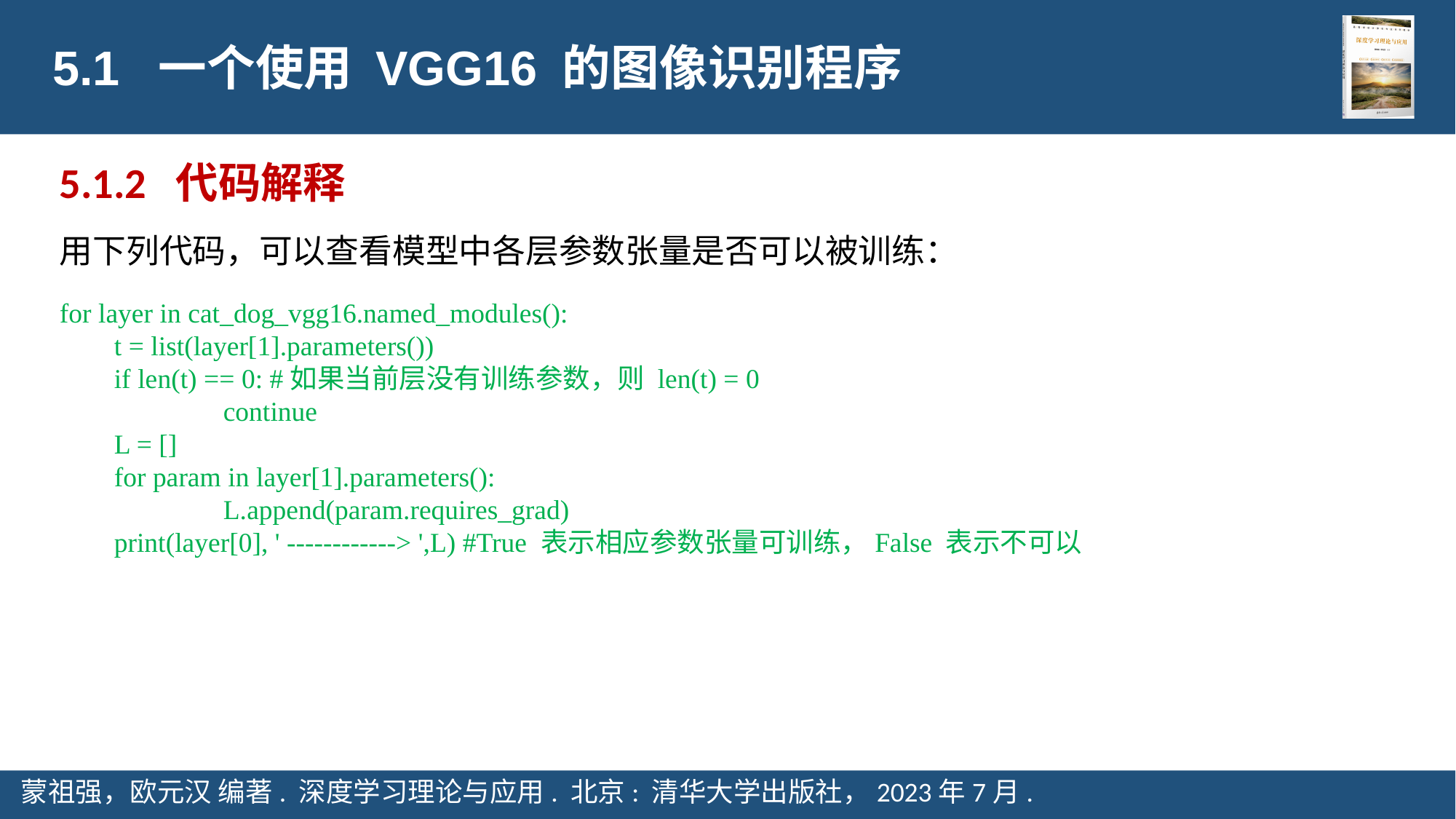

5.1  一个使用 VGG16 的图像识别程序
5.1.2  代码解释
用下列代码，可以查看模型中各层参数张量是否可以被训练：
for layer in cat_dog_vgg16.named_modules():
t = list(layer[1].parameters())
if len(t) == 0: #如果当前层没有训练参数，则 len(t) = 0
	continue
L = []
for param in layer[1].parameters():
	L.append(param.requires_grad)
print(layer[0], ' ------------> ',L) #True 表示相应参数张量可训练，False 表示不可以